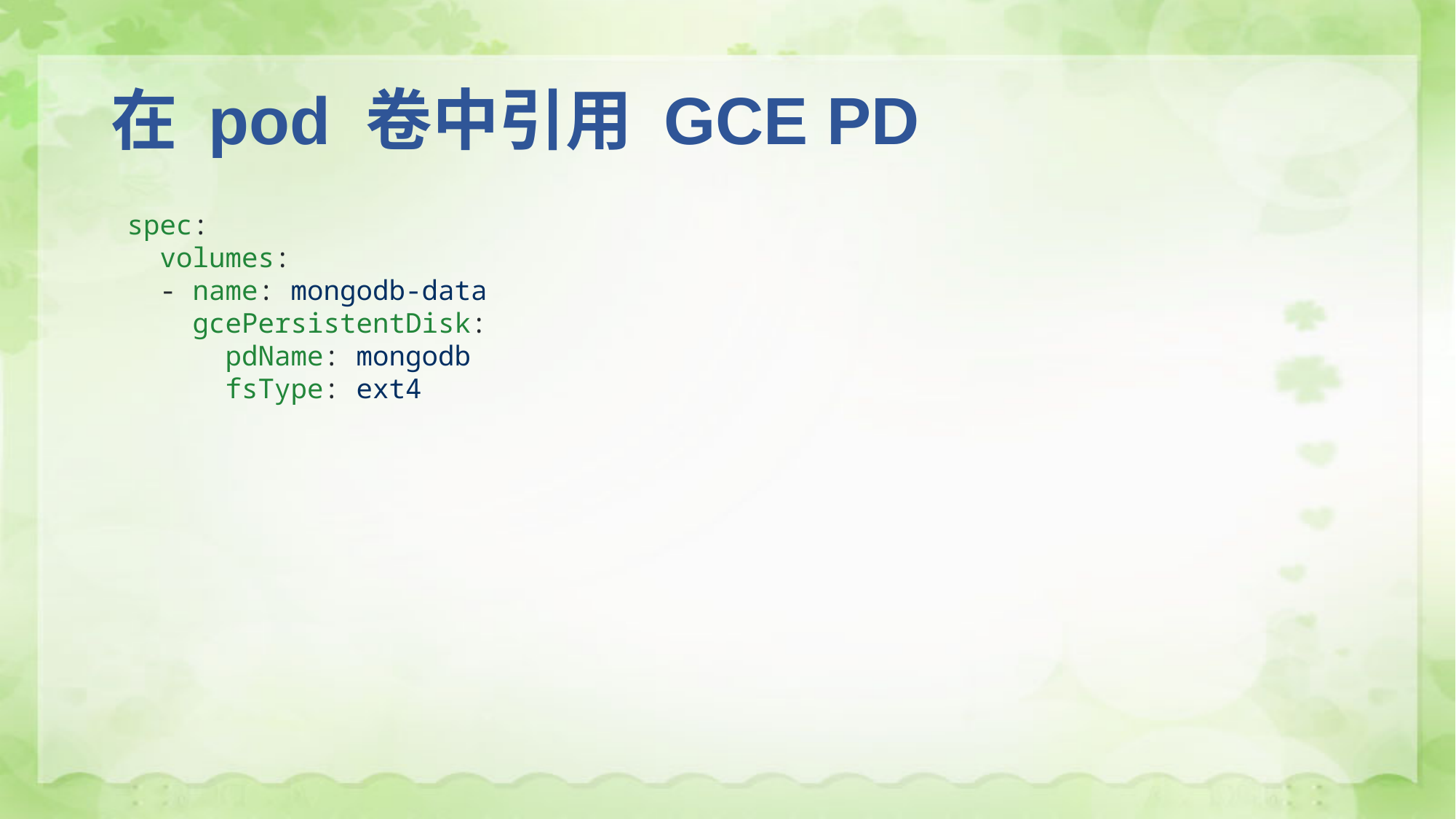

# 在 pod 卷中引用 GCE PD
spec:
  volumes:
  - name: mongodb-data
    gcePersistentDisk:
      pdName: mongodb
      fsType: ext4